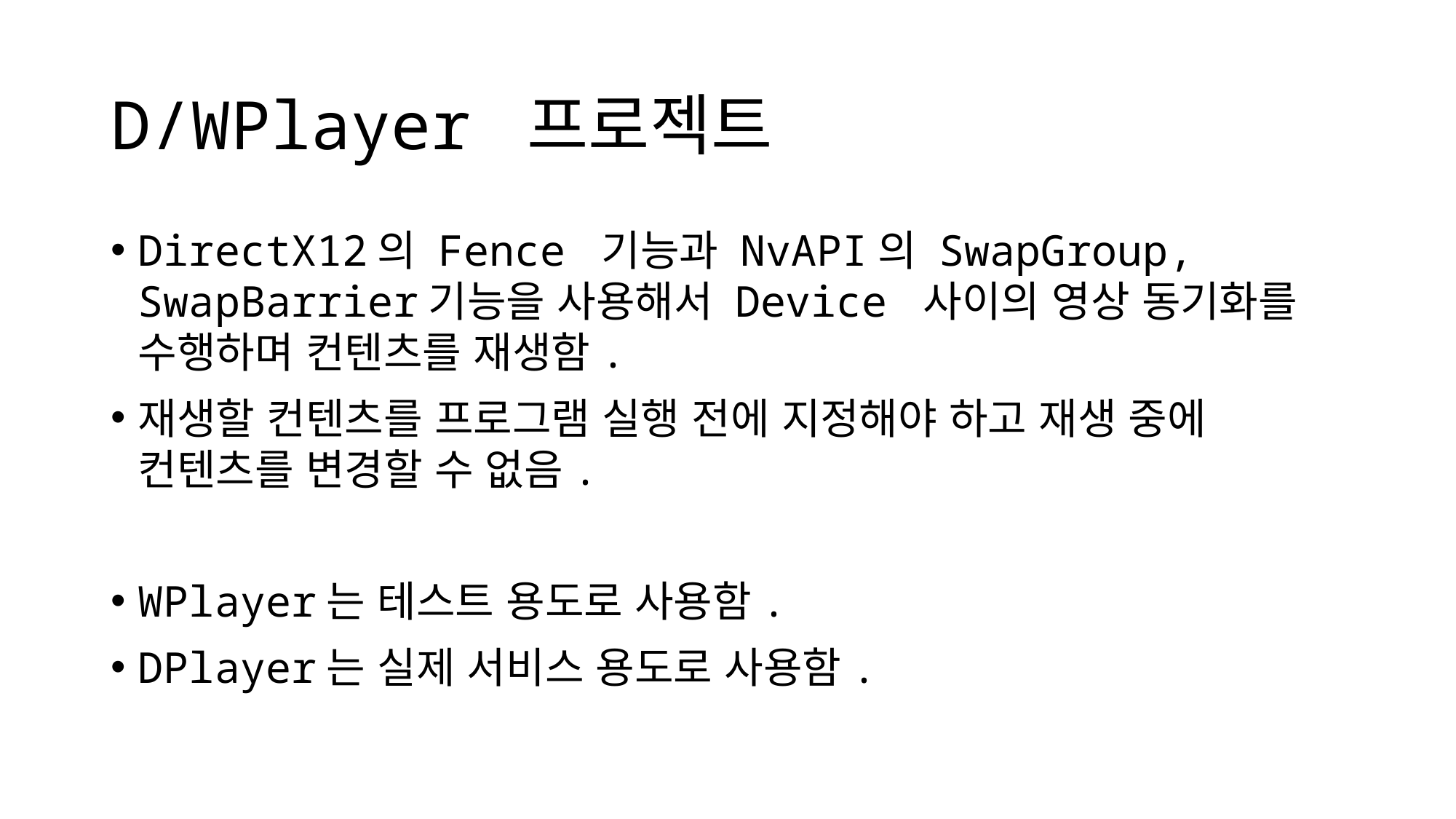

# D/WPlayer 프로젝트
DirectX12의 Fence 기능과 NvAPI의 SwapGroup, SwapBarrier기능을 사용해서 Device 사이의 영상 동기화를 수행하며 컨텐츠를 재생함.
재생할 컨텐츠를 프로그램 실행 전에 지정해야 하고 재생 중에 컨텐츠를 변경할 수 없음.

WPlayer는 테스트 용도로 사용함.
DPlayer는 실제 서비스 용도로 사용함.